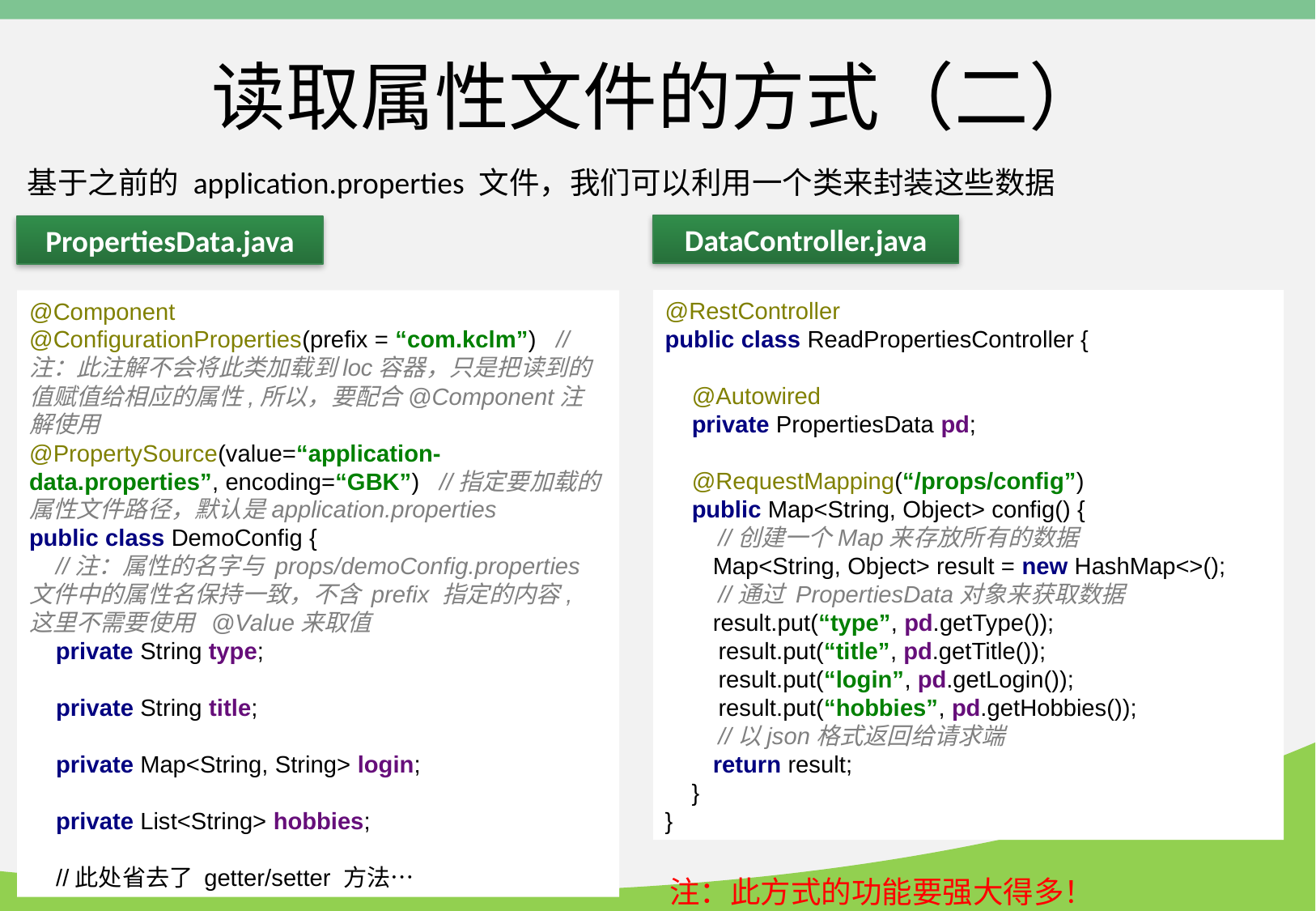

# 读取属性文件的方式（二）
基于之前的 application.properties 文件，我们可以利用一个类来封装这些数据
DataController.java
PropertiesData.java
@Component
@ConfigurationProperties(prefix = “com.kclm”)   //注：此注解不会将此类加载到loc容器，只是把读到的值赋值给相应的属性,所以，要配合@Component注解使用
@PropertySource(value=“application-data.properties”, encoding=“GBK”)   //指定要加载的属性文件路径，默认是application.properties
public class DemoConfig {
    //注：属性的名字与 props/demoConfig.properties文件中的属性名保持一致，不含 prefix 指定的内容, 这里不需要使用  @Value来取值
    private String type;
    private String title;
    private Map<String, String> login;
    private List<String> hobbies;
    //此处省去了 getter/setter 方法…
@RestController
public class ReadPropertiesController {
    @Autowired
    private PropertiesData pd;
    @RequestMapping(“/props/config”)
    public Map<String, Object> config() {
        //创建一个Map来存放所有的数据
        Map<String, Object> result = new HashMap<>();
        //通过 PropertiesData对象来获取数据
        result.put(“type”, pd.getType());
        result.put(“title”, pd.getTitle());
        result.put(“login”, pd.getLogin());
        result.put(“hobbies”, pd.getHobbies());
        //以json格式返回给请求端
        return result;
    }
}
注：此方式的功能要强大得多！